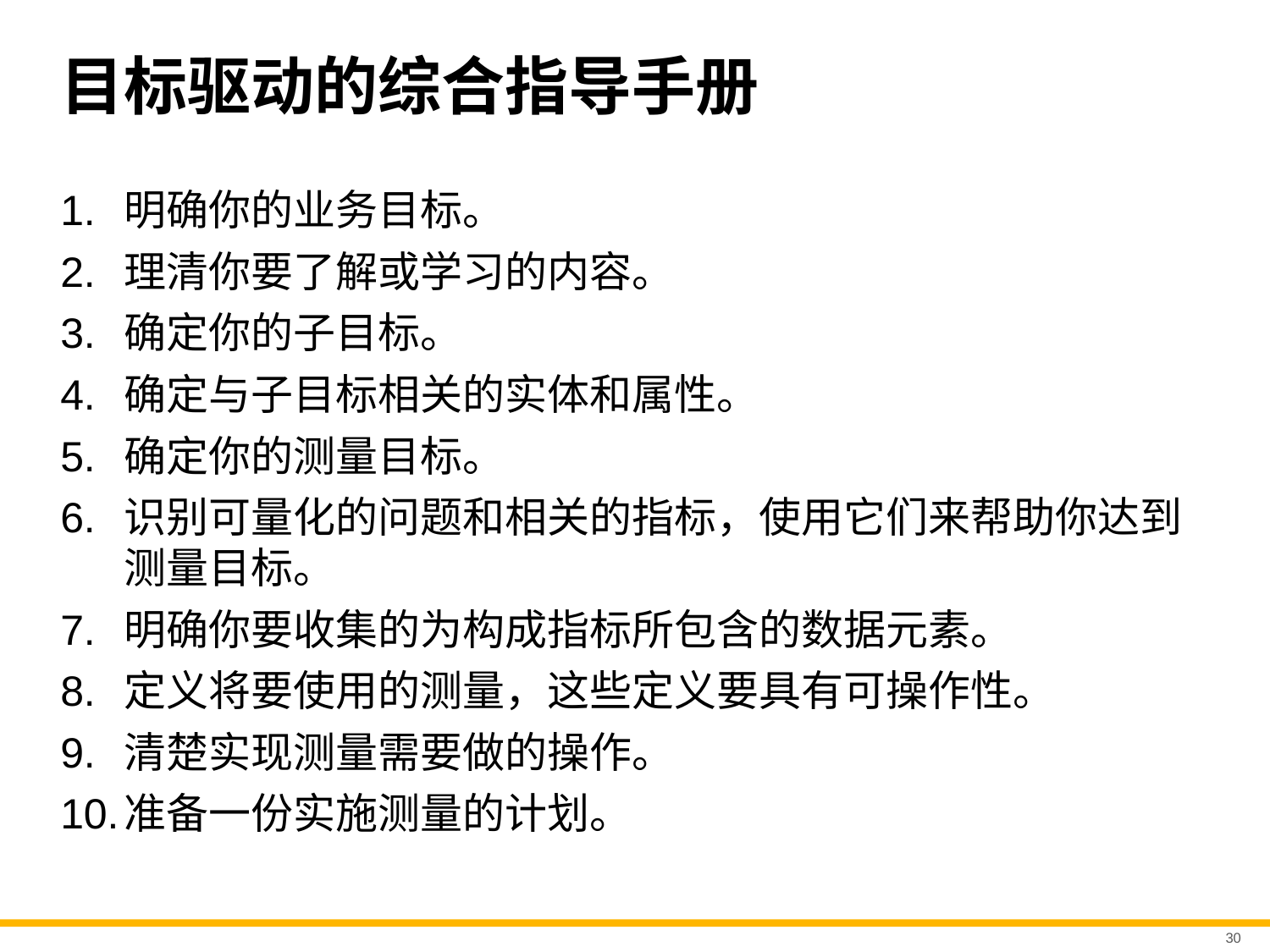

# 目标驱动的综合指导手册
明确你的业务目标。
理清你要了解或学习的内容。
确定你的子目标。
确定与子目标相关的实体和属性。
确定你的测量目标。
识别可量化的问题和相关的指标，使用它们来帮助你达到测量目标。
明确你要收集的为构成指标所包含的数据元素。
定义将要使用的测量，这些定义要具有可操作性。
清楚实现测量需要做的操作。
准备一份实施测量的计划。

30